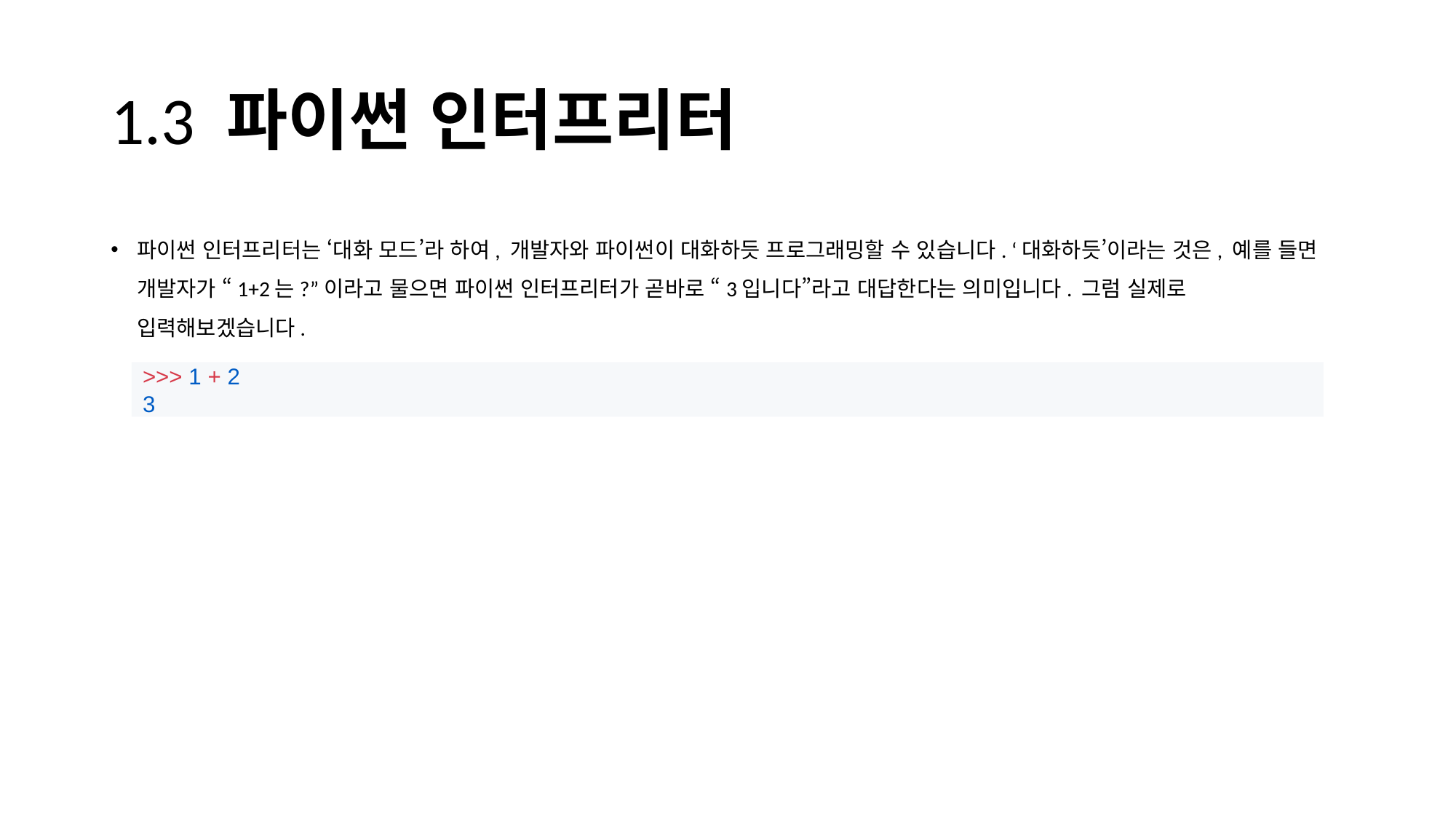

# 1.3 파이썬 인터프리터
파이썬 인터프리터는 ‘대화 모드’라 하여, 개발자와 파이썬이 대화하듯 프로그래밍할 수 있습니다. ‘대화하듯’이라는 것은, 예를 들면 개발자가 “1+2는?”이라고 물으면 파이썬 인터프리터가 곧바로 “3입니다”라고 대답한다는 의미입니다. 그럼 실제로 입력해보겠습니다.
>>> 1 + 2
3